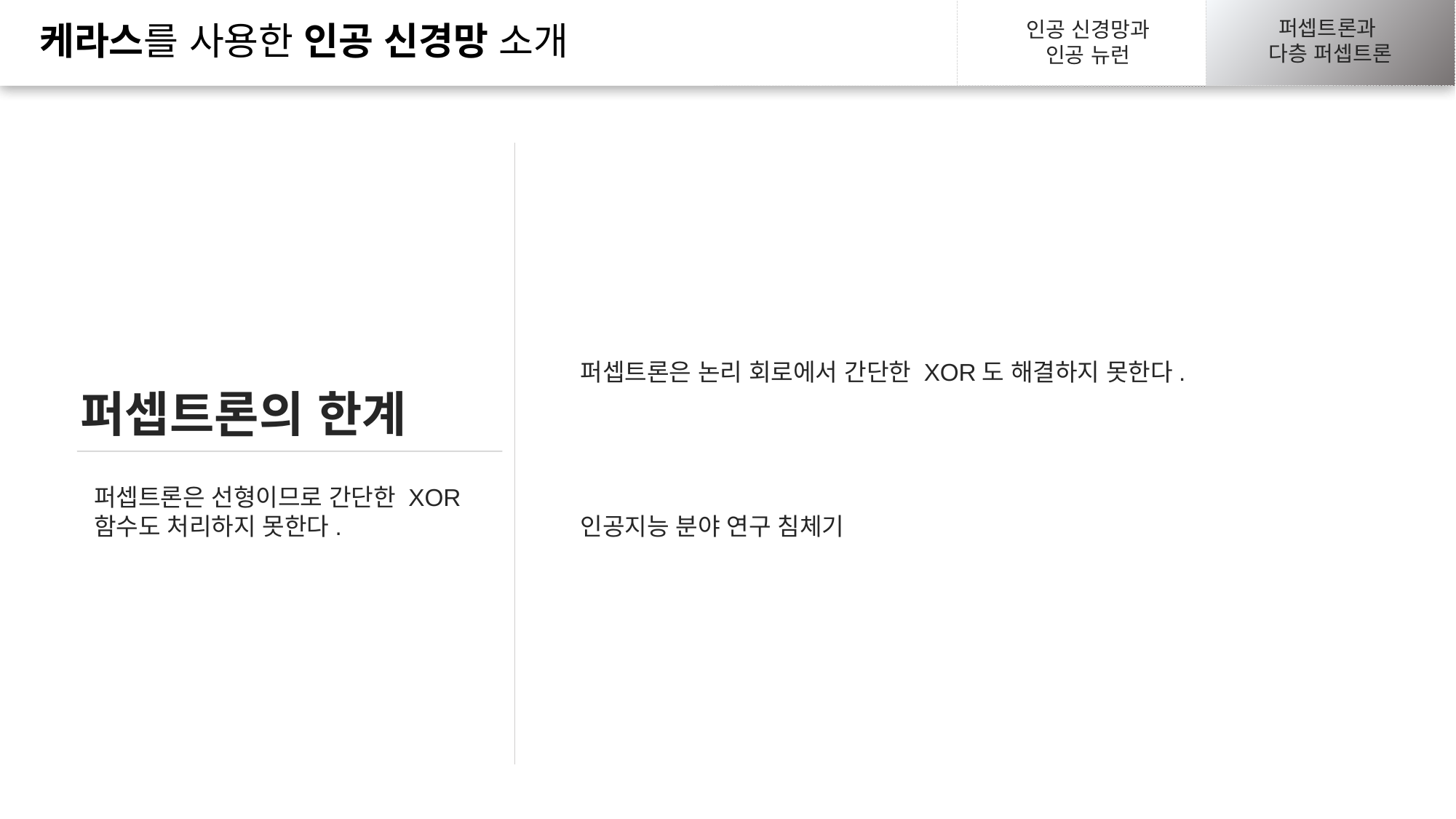

신경망 하이퍼파라미터
구현하기

신경망 하이퍼파라미터
구현하기

퍼셉트론과
다층 퍼셉트론
생물학적 뉴런에서
인공 뉴런까지
생물학적 뉴런에서
인공 뉴런까지
인공 신경망과
인공 뉴런
케라스를 사용한 인공 신경망 소개
케라스를 사용한 인공 신경망 소개
케라스를 사용한 인공 신경망 소개
퍼셉트론과
다층 퍼셉트론
퍼셉트론과
다층 퍼셉트론
퍼셉트론은 논리 회로에서 간단한 XOR도 해결하지 못한다.
퍼셉트론의 한계
퍼셉트론은 선형이므로 간단한 XOR 함수도 처리하지 못한다.
인공지능 분야 연구 침체기